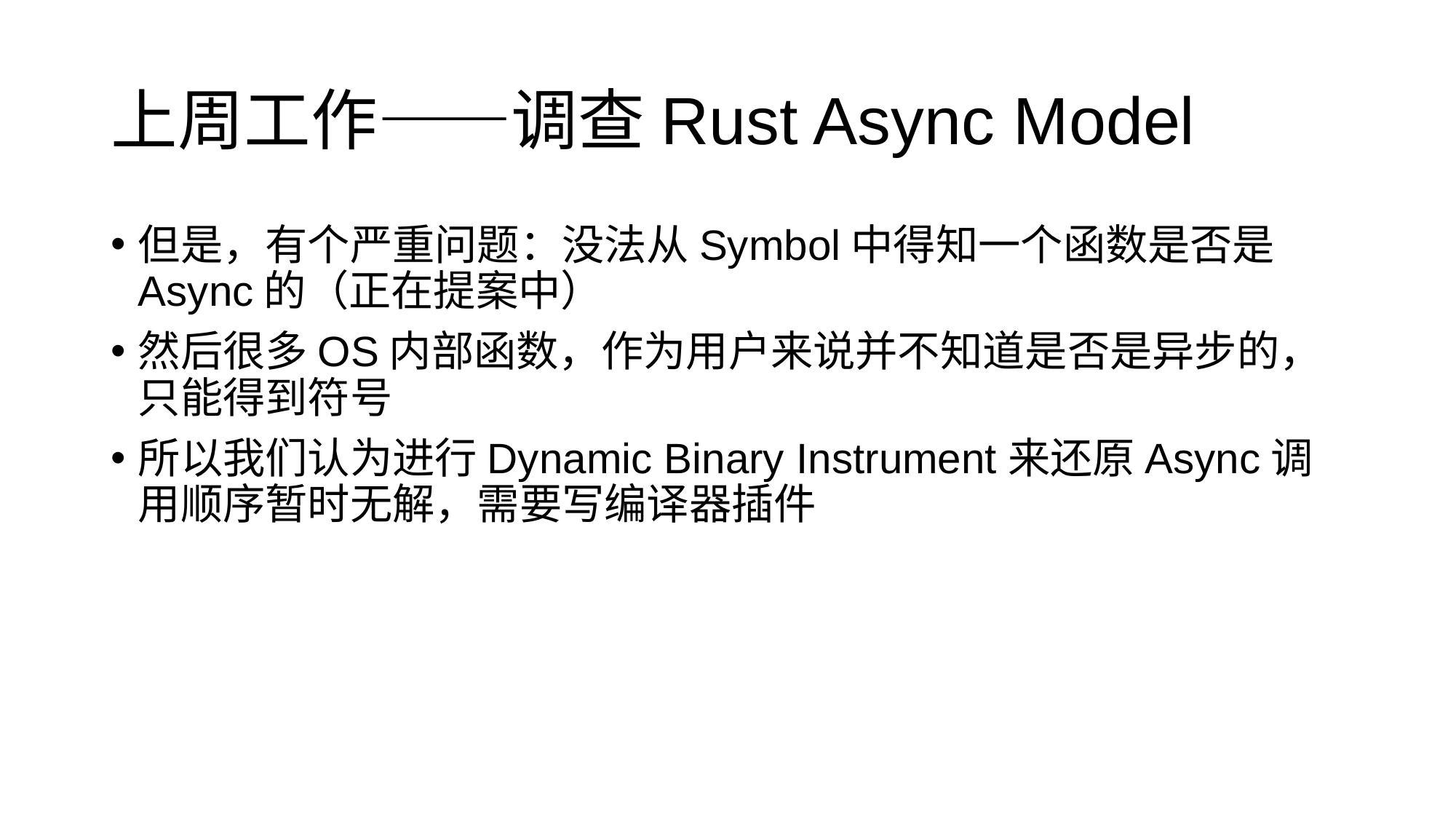

# 上周工作——调查Rust Async Model
但是，有个严重问题：没法从Symbol中得知一个函数是否是Async的（正在提案中）
然后很多OS内部函数，作为用户来说并不知道是否是异步的，只能得到符号
所以我们认为进行Dynamic Binary Instrument来还原Async调用顺序暂时无解，需要写编译器插件